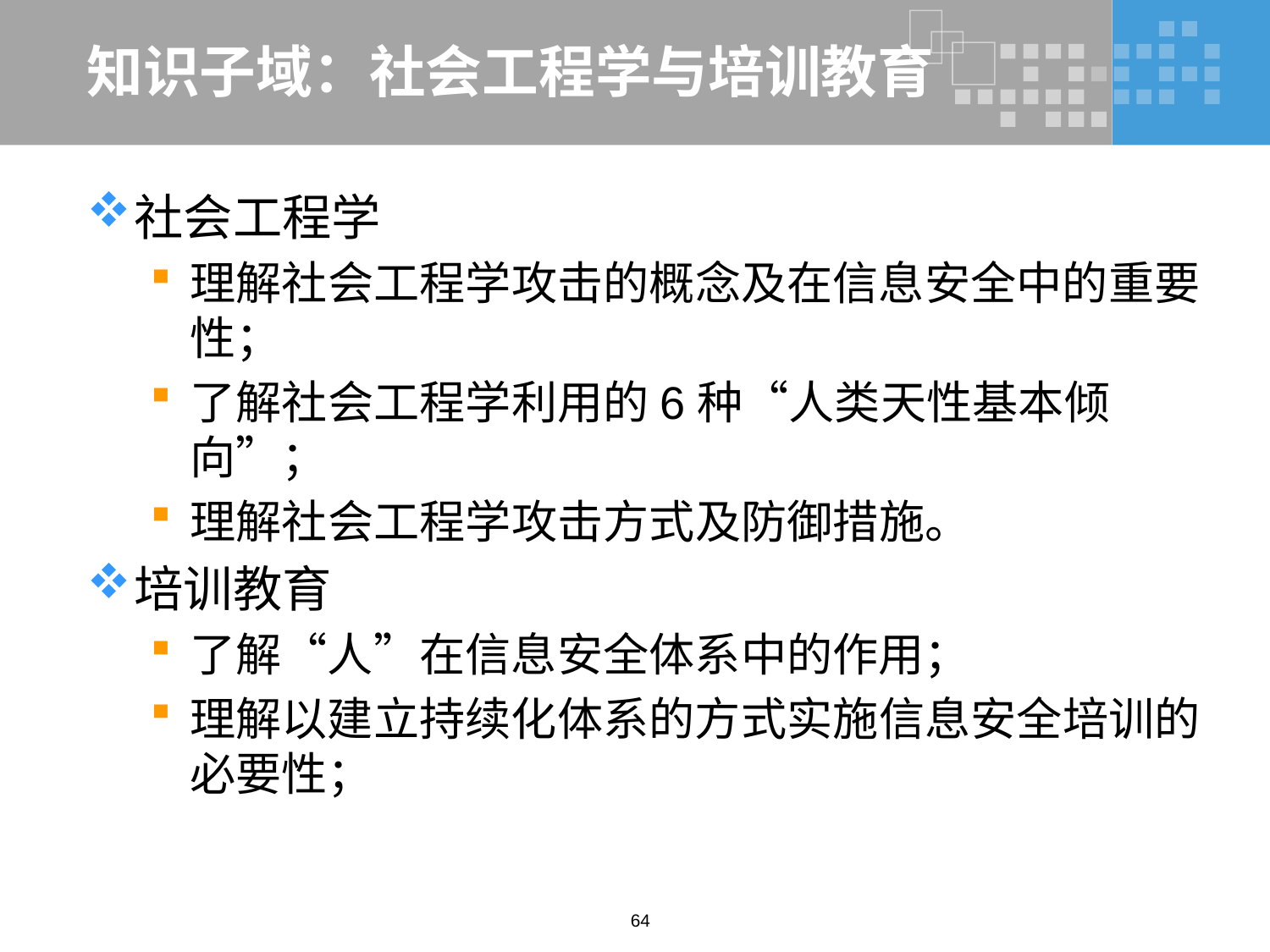

# 知识子域：社会工程学与培训教育
社会工程学
理解社会工程学攻击的概念及在信息安全中的重要性；
了解社会工程学利用的6种“人类天性基本倾向”；
理解社会工程学攻击方式及防御措施。
培训教育
了解“人”在信息安全体系中的作用；
理解以建立持续化体系的方式实施信息安全培训的必要性；

64